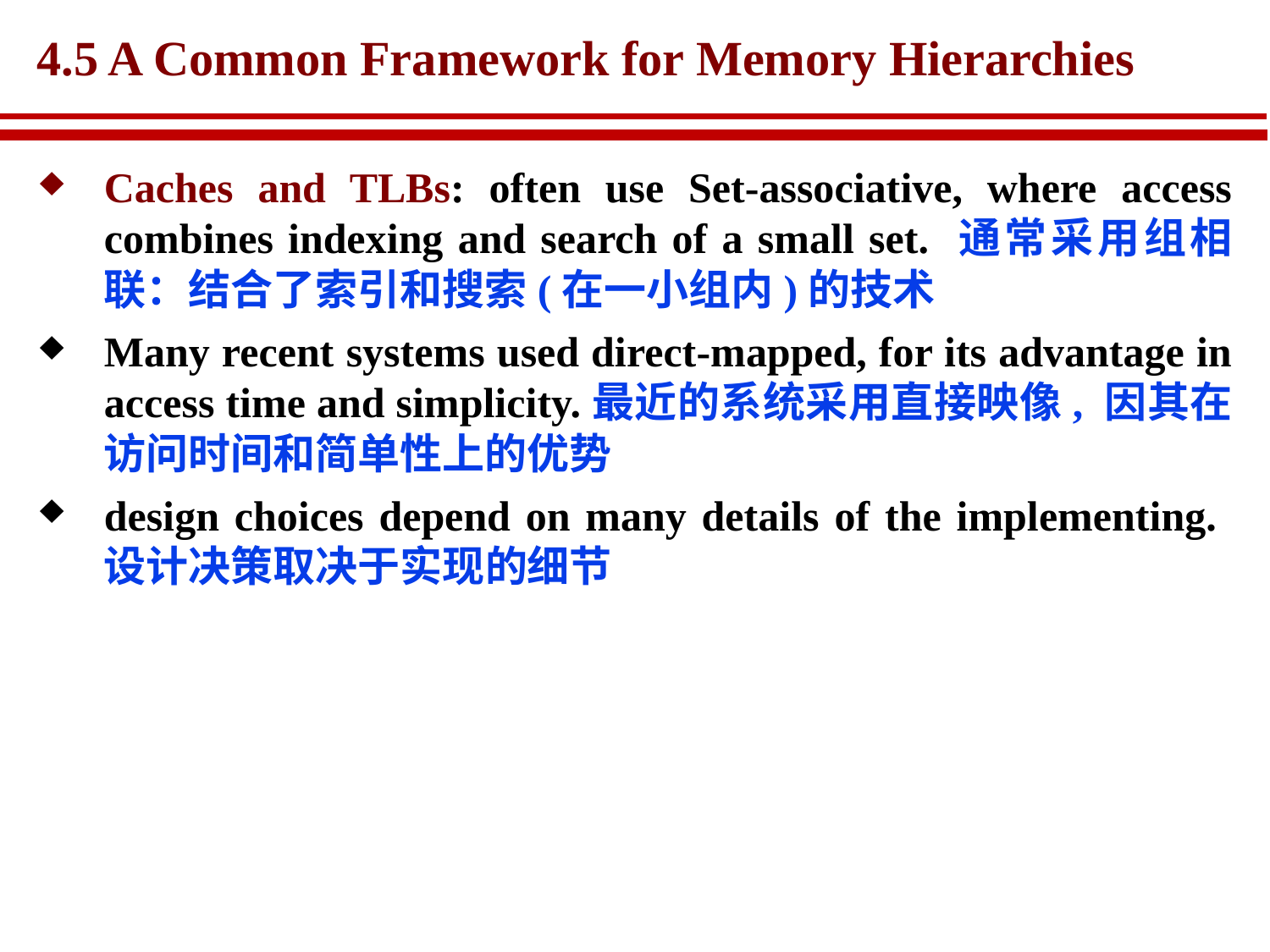

# 4.5 A Common Framework for Memory Hierarchies
Caches and TLBs: often use Set-associative, where access combines indexing and search of a small set. 通常采用组相联：结合了索引和搜索(在一小组内)的技术
Many recent systems used direct-mapped, for its advantage in access time and simplicity.最近的系统采用直接映像, 因其在访问时间和简单性上的优势
design choices depend on many details of the implementing.  设计决策取决于实现的细节